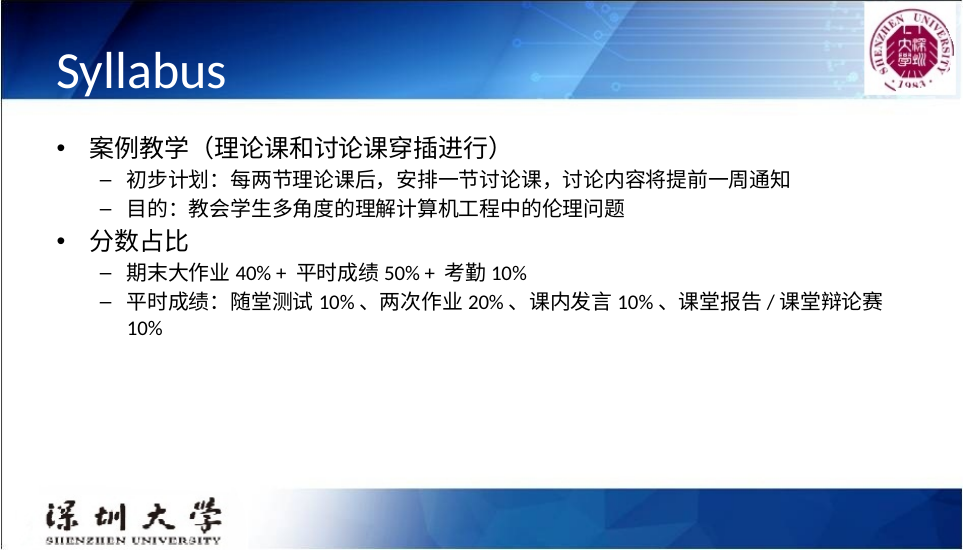

# Syllabus
案例教学（理论课和讨论课穿插进行）
初步计划：每两节理论课后，安排一节讨论课，讨论内容将提前一周通知
目的：教会学生多角度的理解计算机工程中的伦理问题
分数占比
期末大作业40% + 平时成绩50% + 考勤10%
平时成绩：随堂测试10%、两次作业20%、课内发言10%、课堂报告/课堂辩论赛10%

2